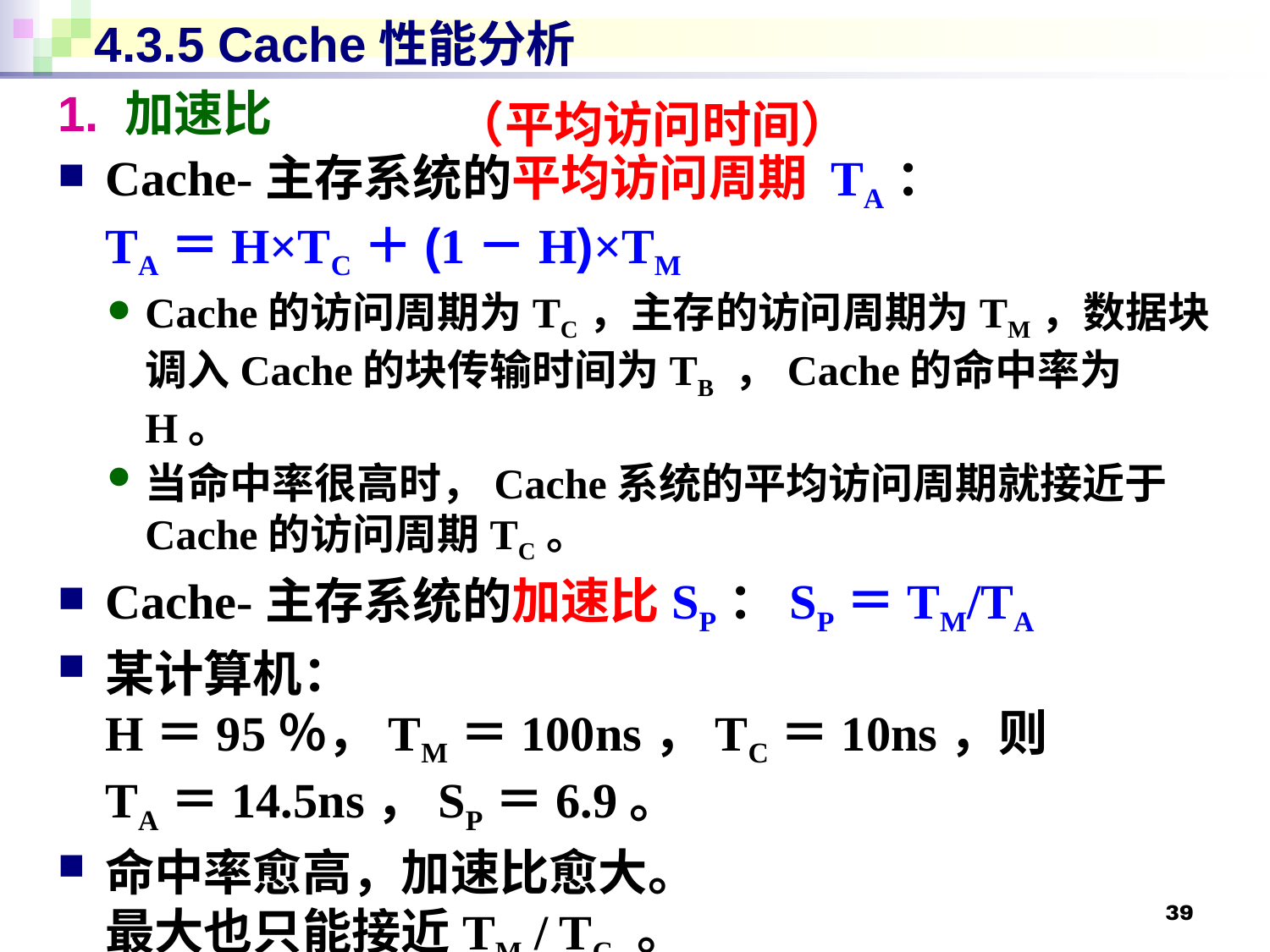

# 4.3.5 Cache性能分析
1. 加速比
Cache-主存系统的平均访问周期 TA：
TA＝H×TC＋(1－H)×TM
Cache的访问周期为TC，主存的访问周期为TM，数据块调入Cache的块传输时间为TB ，Cache的命中率为H。
当命中率很高时，Cache系统的平均访问周期就接近于Cache的访问周期TC。
Cache-主存系统的加速比SP：SP＝TM/TA
某计算机：
H＝95％，TM＝100ns，TC＝10ns，则
TA＝14.5ns，SP＝6.9。
命中率愈高，加速比愈大。
最大也只能接近TM / TC 。
（平均访问时间）
39